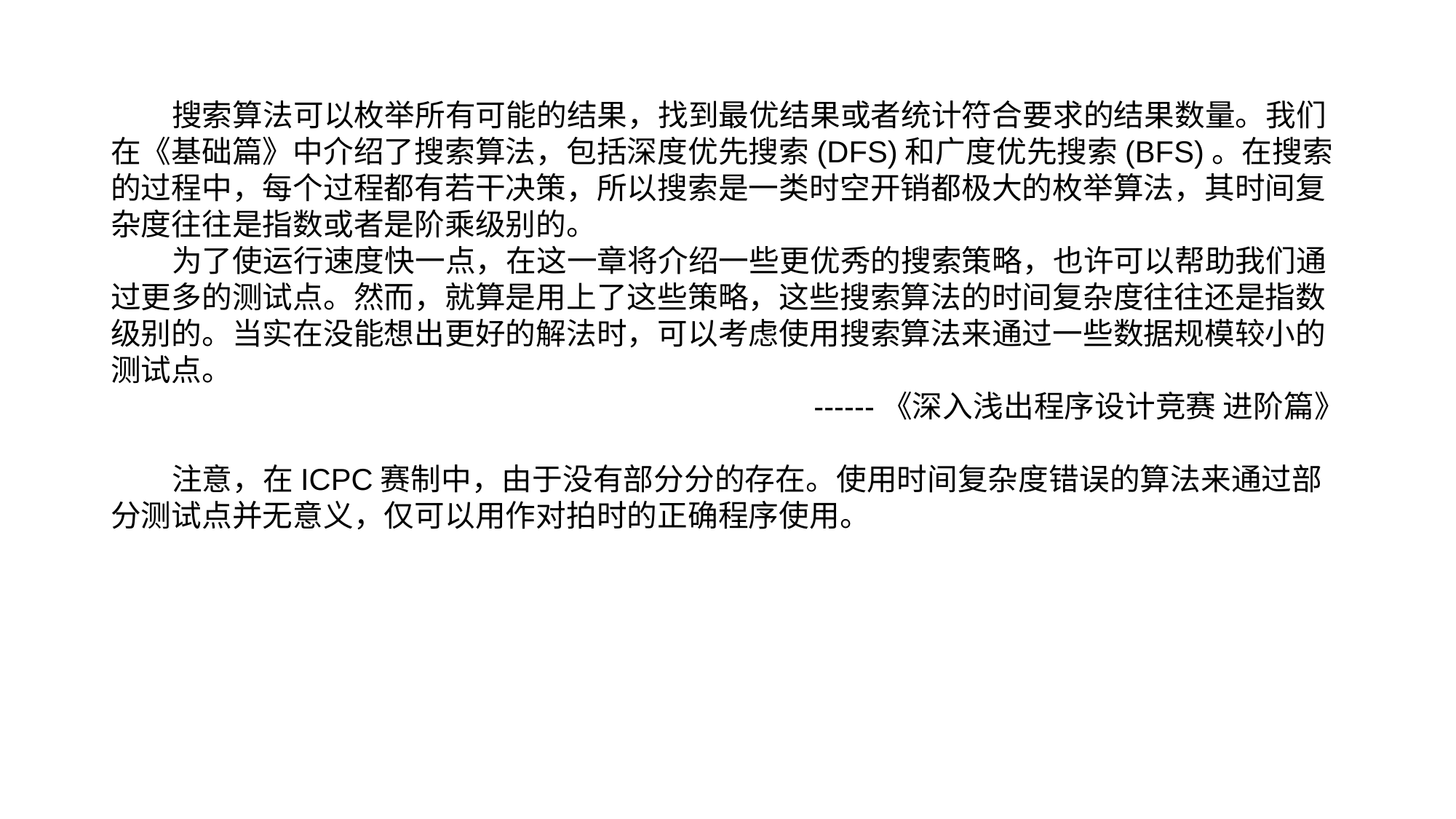

搜索算法可以枚举所有可能的结果，找到最优结果或者统计符合要求的结果数量。我们在《基础篇》中介绍了搜索算法，包括深度优先搜索(DFS)和广度优先搜索(BFS)。在搜索的过程中，每个过程都有若干决策，所以搜索是一类时空开销都极大的枚举算法，其时间复杂度往往是指数或者是阶乘级别的。
        为了使运行速度快一点，在这一章将介绍一些更优秀的搜索策略，也许可以帮助我们通过更多的测试点。然而，就算是用上了这些策略，这些搜索算法的时间复杂度往往还是指数级别的。当实在没能想出更好的解法时，可以考虑使用搜索算法来通过一些数据规模较小的测试点。
------《深入浅出程序设计竞赛 进阶篇》
        注意，在ICPC赛制中，由于没有部分分的存在。使用时间复杂度错误的算法来通过部分测试点并无意义，仅可以用作对拍时的正确程序使用。